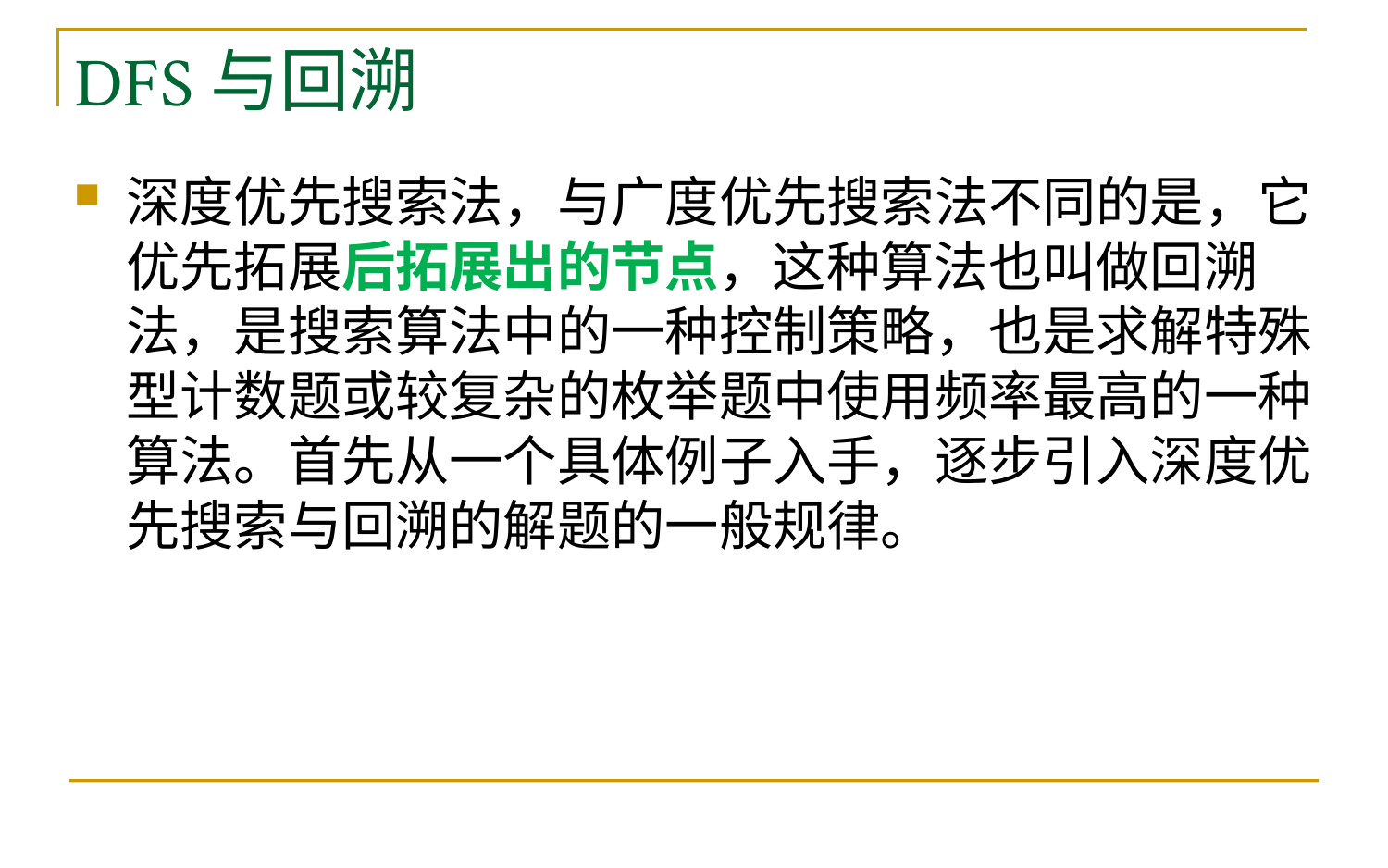

# DFS与回溯
深度优先搜索法，与广度优先搜索法不同的是，它优先拓展后拓展出的节点，这种算法也叫做回溯法，是搜索算法中的一种控制策略，也是求解特殊型计数题或较复杂的枚举题中使用频率最高的一种算法。首先从一个具体例子入手，逐步引入深度优先搜索与回溯的解题的一般规律。